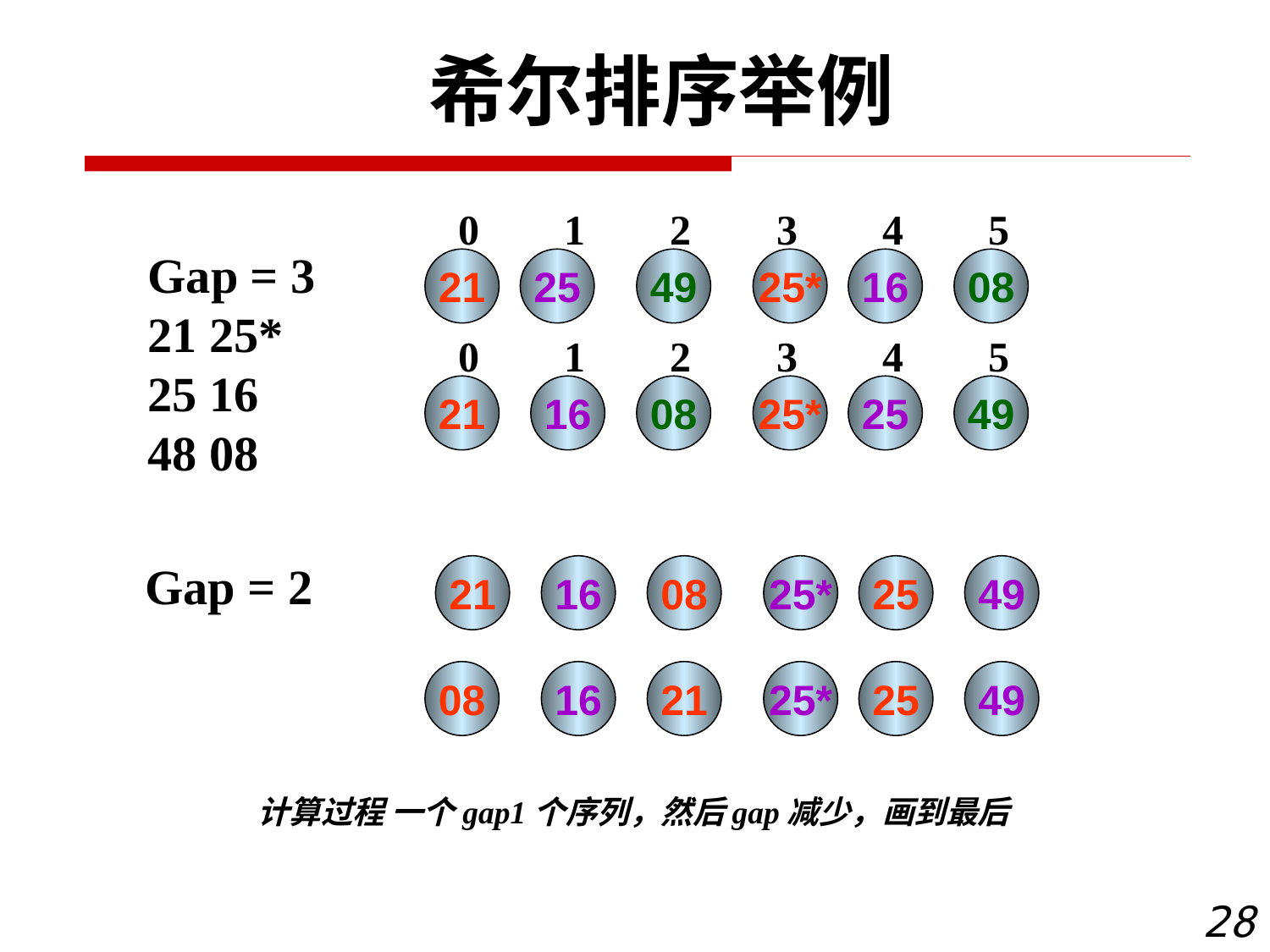

希尔排序举例

0        1        2        3        4        5
21
25
49
25*
16
08
Gap = 3
21 25*
25 16
48 08
0        1        2        3        4        5
21
16
08
25*
25
49
Gap = 2
21
16
08
25*
25
49
08
16
21
25*
25
49
计算过程 一个gap1个序列，然后gap减少，画到最后
28